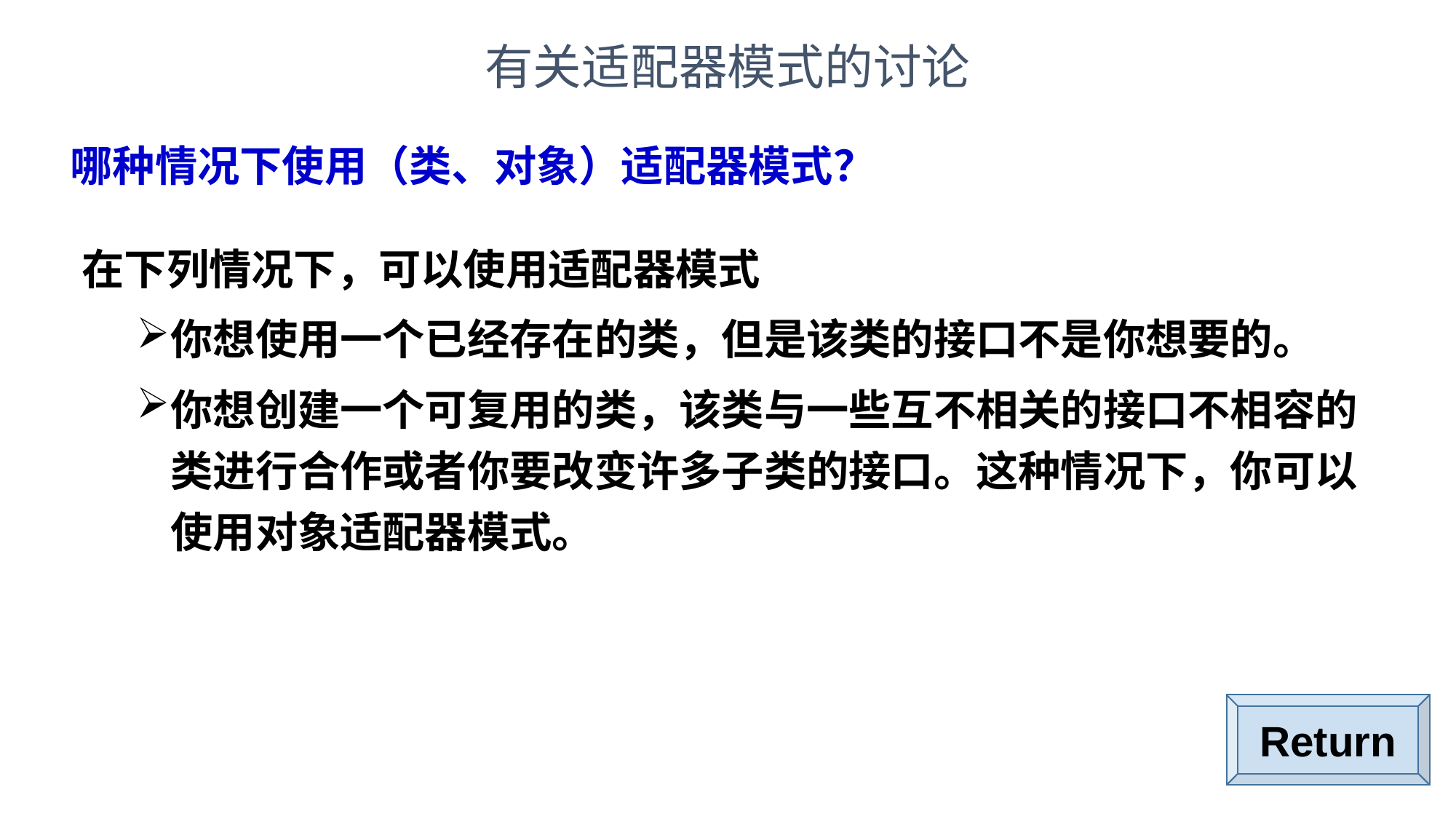

有关适配器模式的讨论
哪种情况下使用（类、对象）适配器模式？
在下列情况下，可以使用适配器模式
你想使用一个已经存在的类，但是该类的接口不是你想要的。
你想创建一个可复用的类，该类与一些互不相关的接口不相容的类进行合作或者你要改变许多子类的接口。这种情况下，你可以使用对象适配器模式。
Return